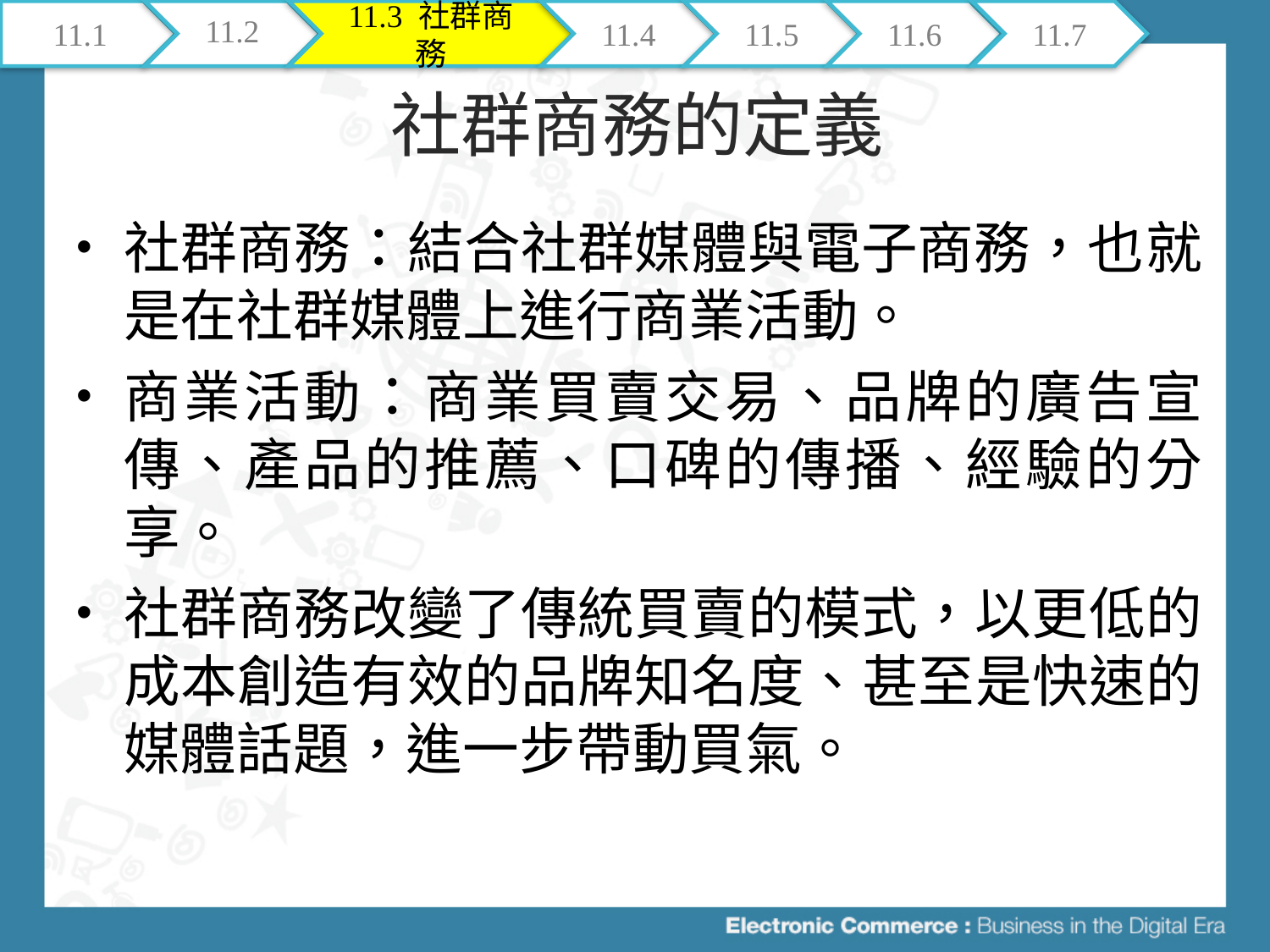

11.1
11.2
11.3 社群商務
11.4
11.5
11.6
11.7
# 社群商務的定義
社群商務：結合社群媒體與電子商務，也就是在社群媒體上進行商業活動。
商業活動：商業買賣交易、品牌的廣告宣傳、產品的推薦、口碑的傳播、經驗的分享。
社群商務改變了傳統買賣的模式，以更低的成本創造有效的品牌知名度、甚至是快速的媒體話題，進一步帶動買氣。